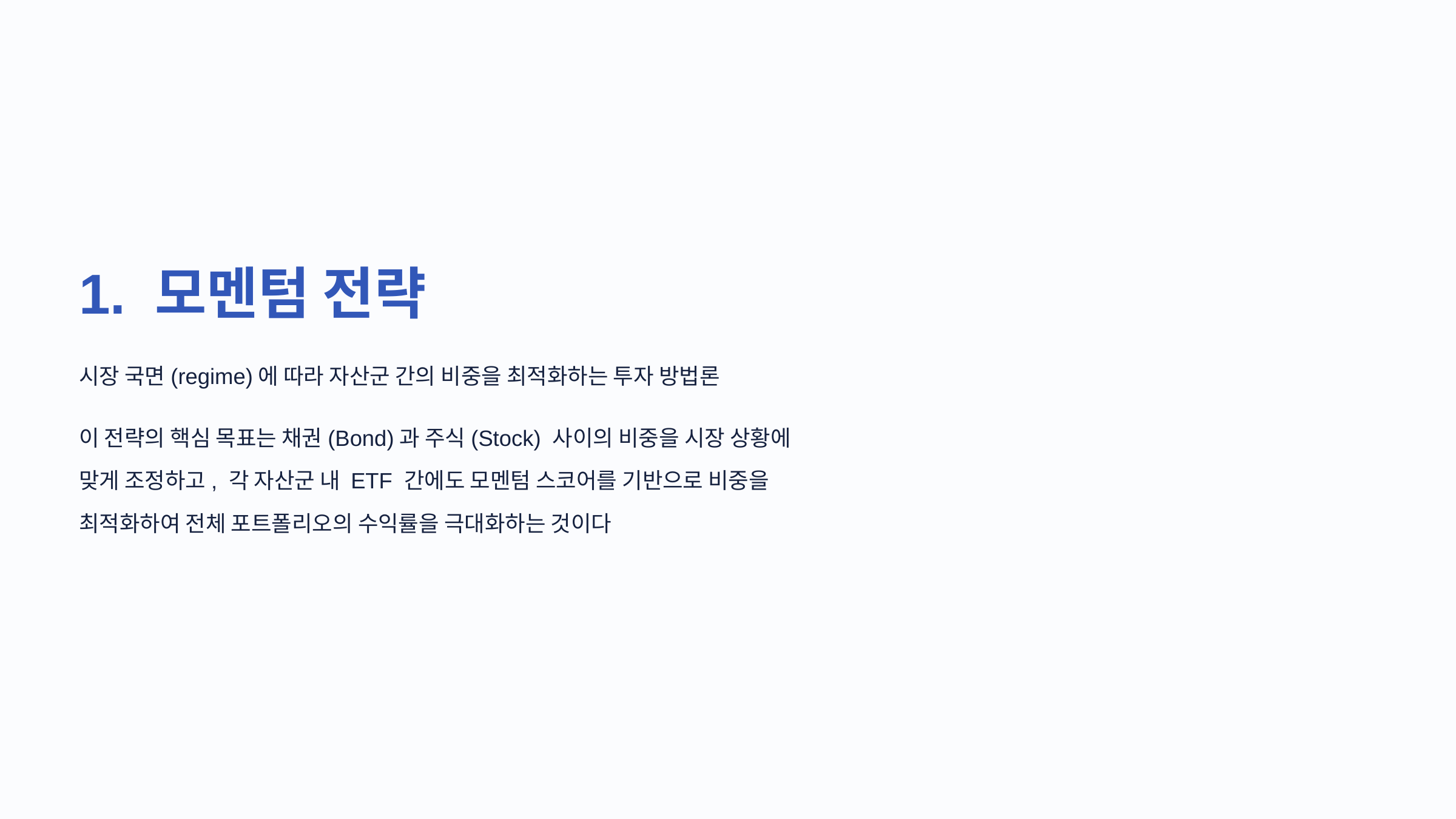

1. 모멘텀 전략
시장 국면(regime)에 따라 자산군 간의 비중을 최적화하는 투자 방법론
이 전략의 핵심 목표는 채권(Bond)과 주식(Stock) 사이의 비중을 시장 상황에 맞게 조정하고, 각 자산군 내 ETF 간에도 모멘텀 스코어를 기반으로 비중을 최적화하여 전체 포트폴리오의 수익률을 극대화하는 것이다